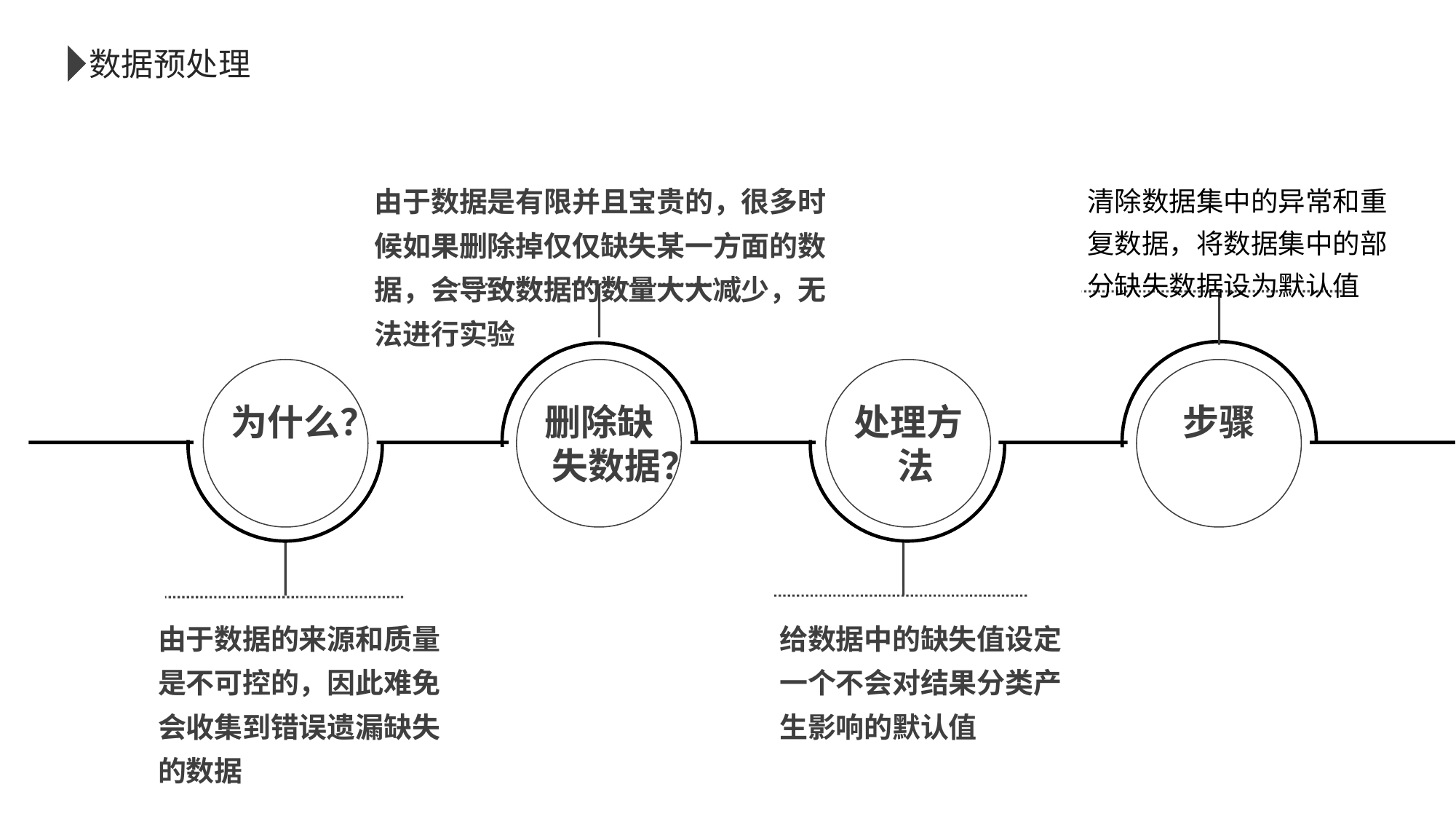

数据预处理

由于数据是有限并且宝贵的，很多时候如果删除掉仅仅缺失某一方面的数据，会导致数据的数量大大减少，无法进行实验
清除数据集中的异常和重复数据，将数据集中的部分缺失数据设为默认值

为什么？

删除缺失数据？

处理方法

步骤

由于数据的来源和质量是不可控的，因此难免会收集到错误遗漏缺失的数据
给数据中的缺失值设定一个不会对结果分类产生影响的默认值